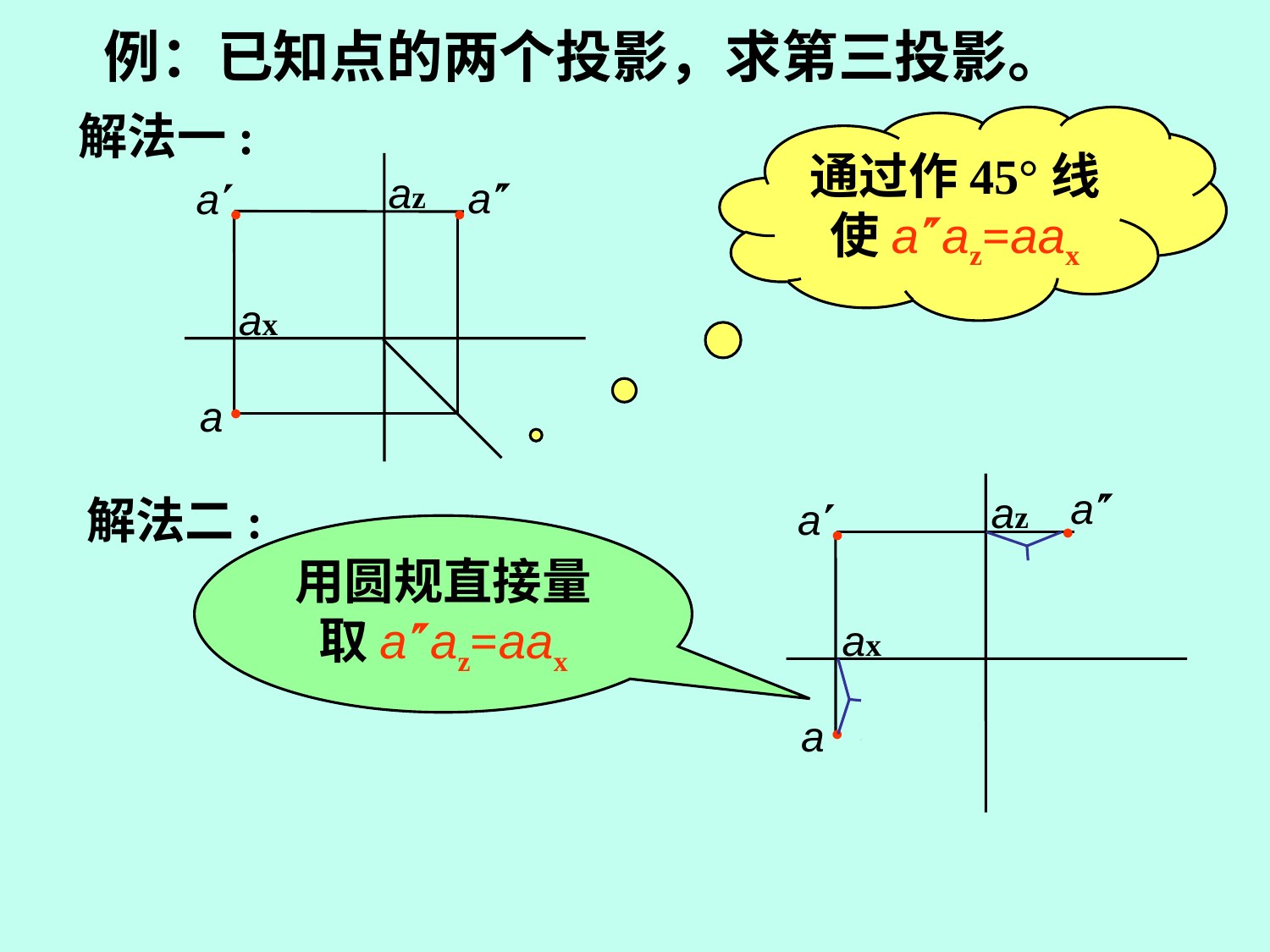

例：已知点的两个投影，求第三投影。
解法一:
通过作45°线使a″az=aax

az
a″
●
a′
●

ax

a
●

a′
●

ax

a
●
a″
●
az
解法二:

用圆规直接量取a″az=aax